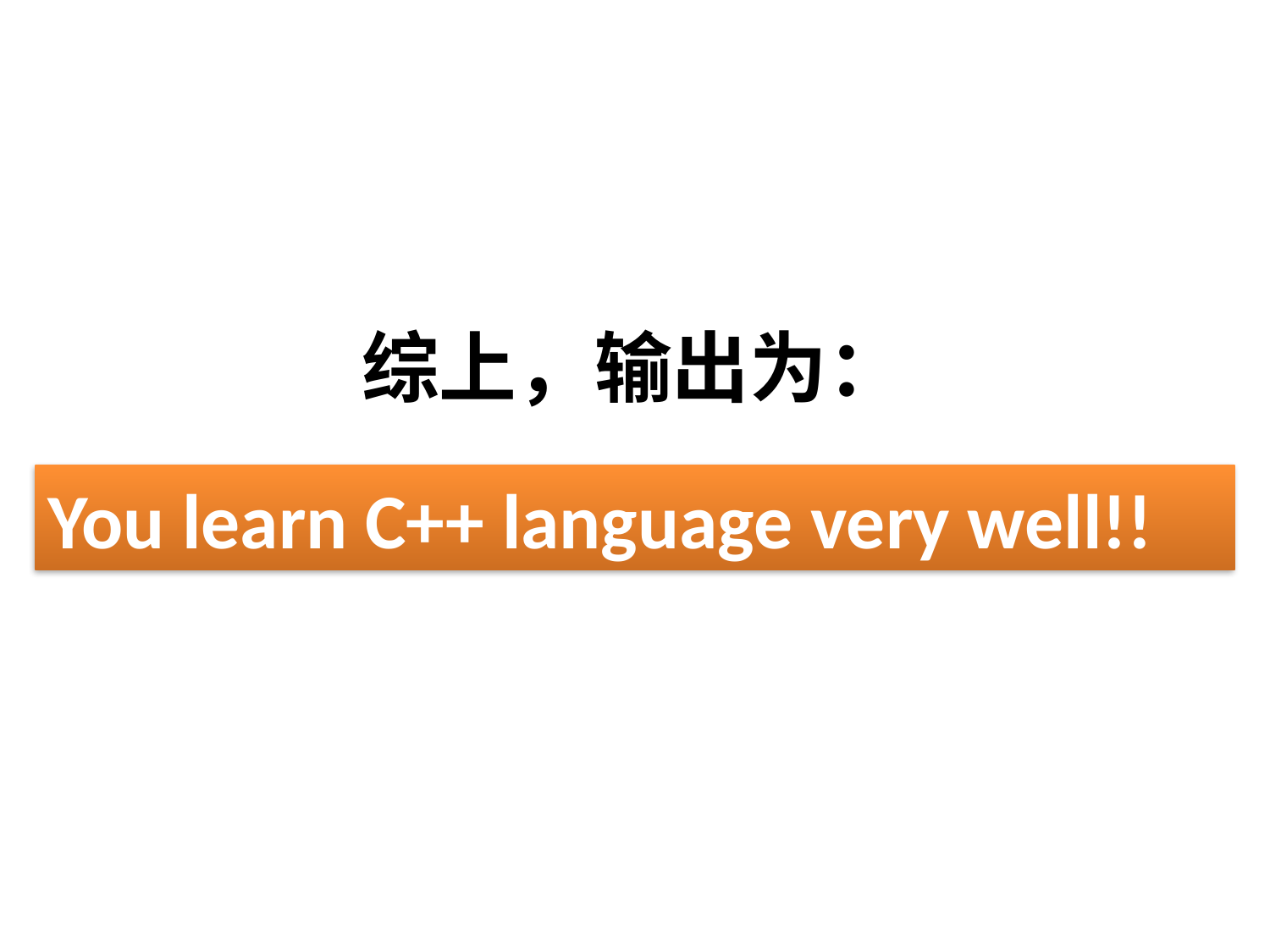

# 综上，输出为：
You learn C++ language very well!!